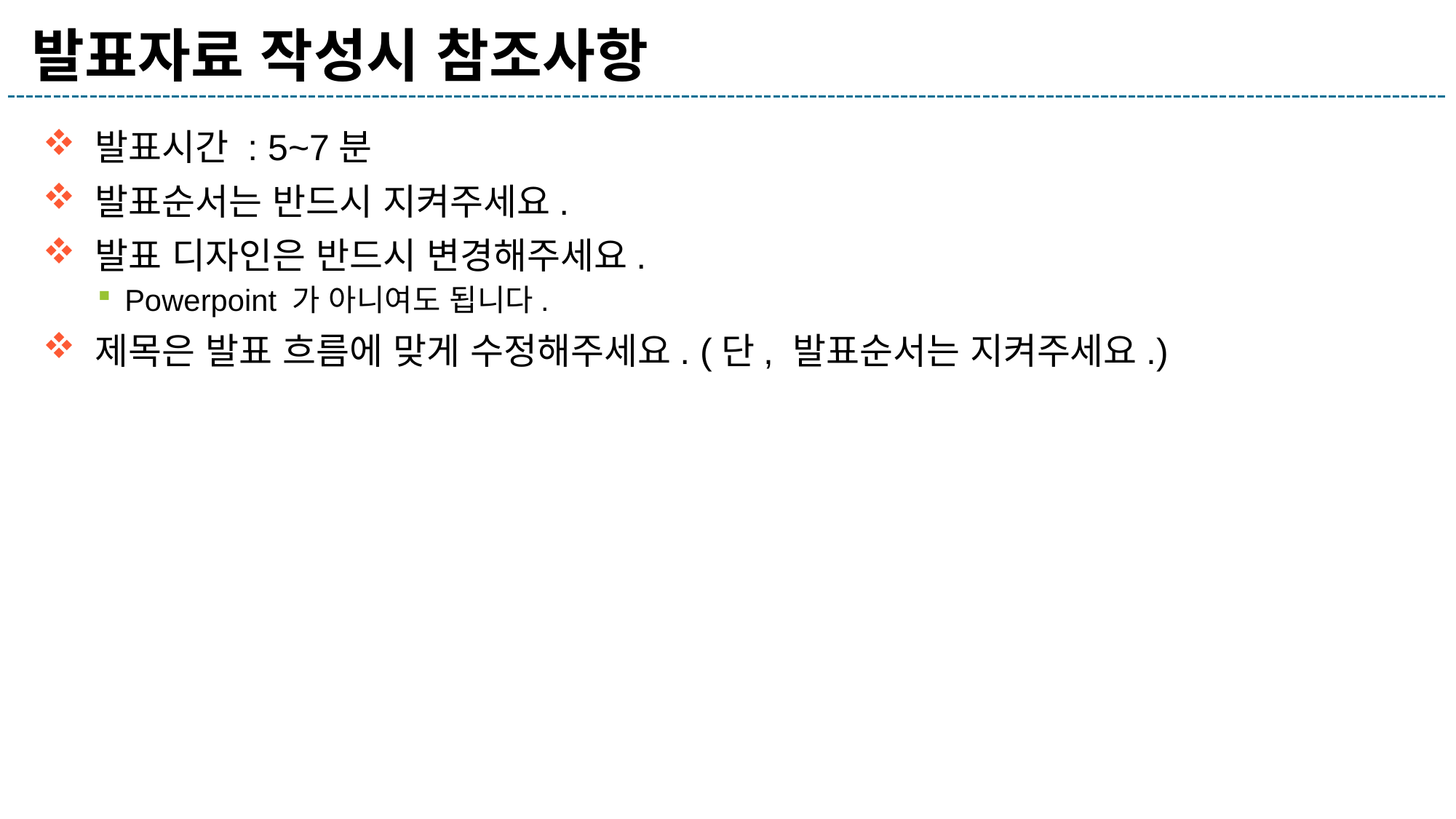

# 발표자료 작성시 참조사항
 발표시간 : 5~7분
 발표순서는 반드시 지켜주세요.
 발표 디자인은 반드시 변경해주세요.
Powerpoint 가 아니여도 됩니다.
 제목은 발표 흐름에 맞게 수정해주세요. (단, 발표순서는 지켜주세요.)